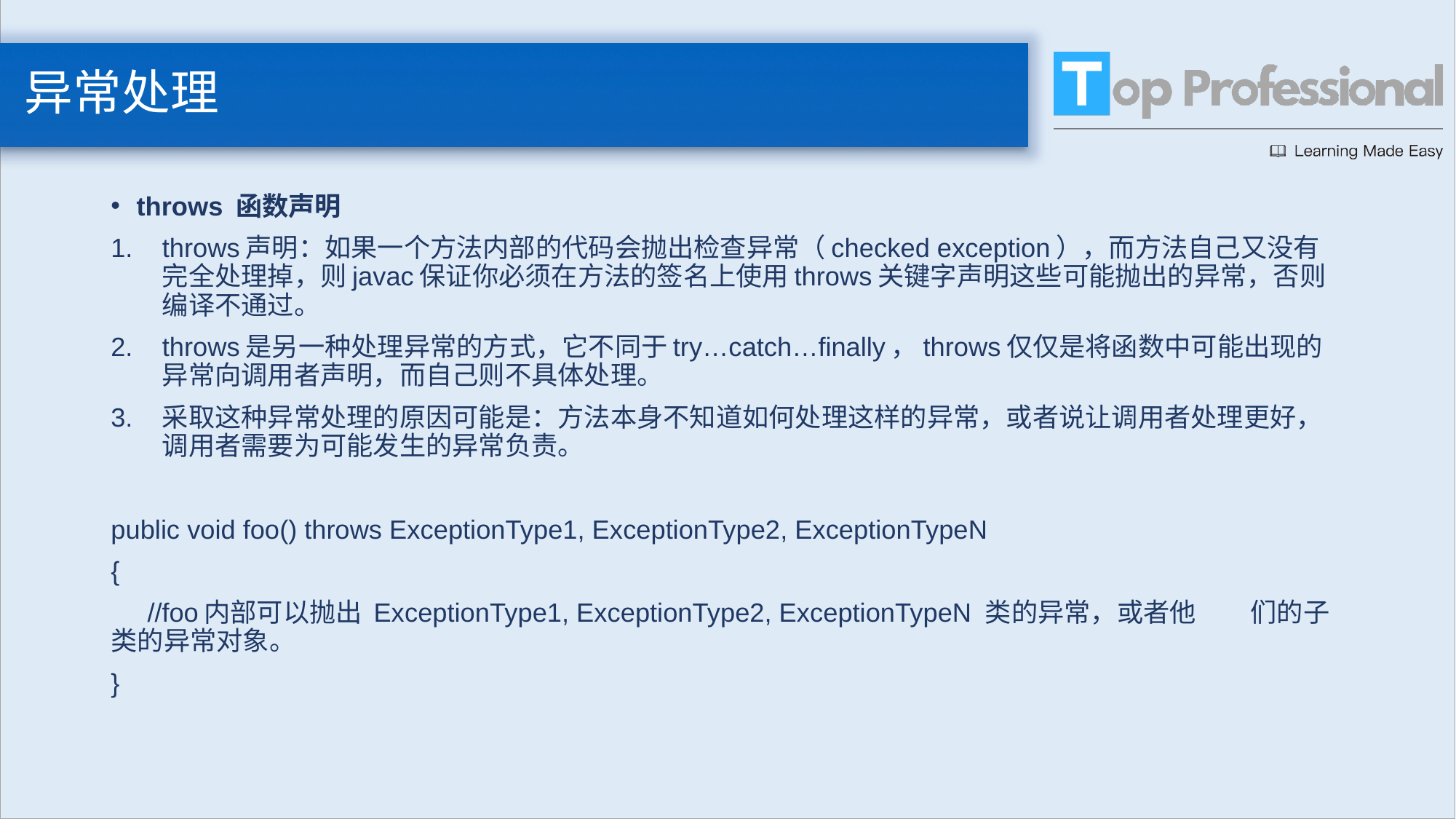

# 异常处理
throws 函数声明
throws声明：如果一个方法内部的代码会抛出检查异常（checked exception），而方法自己又没有完全处理掉，则javac保证你必须在方法的签名上使用throws关键字声明这些可能抛出的异常，否则编译不通过。
throws是另一种处理异常的方式，它不同于try…catch…finally，throws仅仅是将函数中可能出现的异常向调用者声明，而自己则不具体处理。
采取这种异常处理的原因可能是：方法本身不知道如何处理这样的异常，或者说让调用者处理更好，调用者需要为可能发生的异常负责。

public void foo() throws ExceptionType1, ExceptionType2, ExceptionTypeN
{
     //foo内部可以抛出 ExceptionType1, ExceptionType2, ExceptionTypeN 类的异常，或者他	们的子类的异常对象。
}